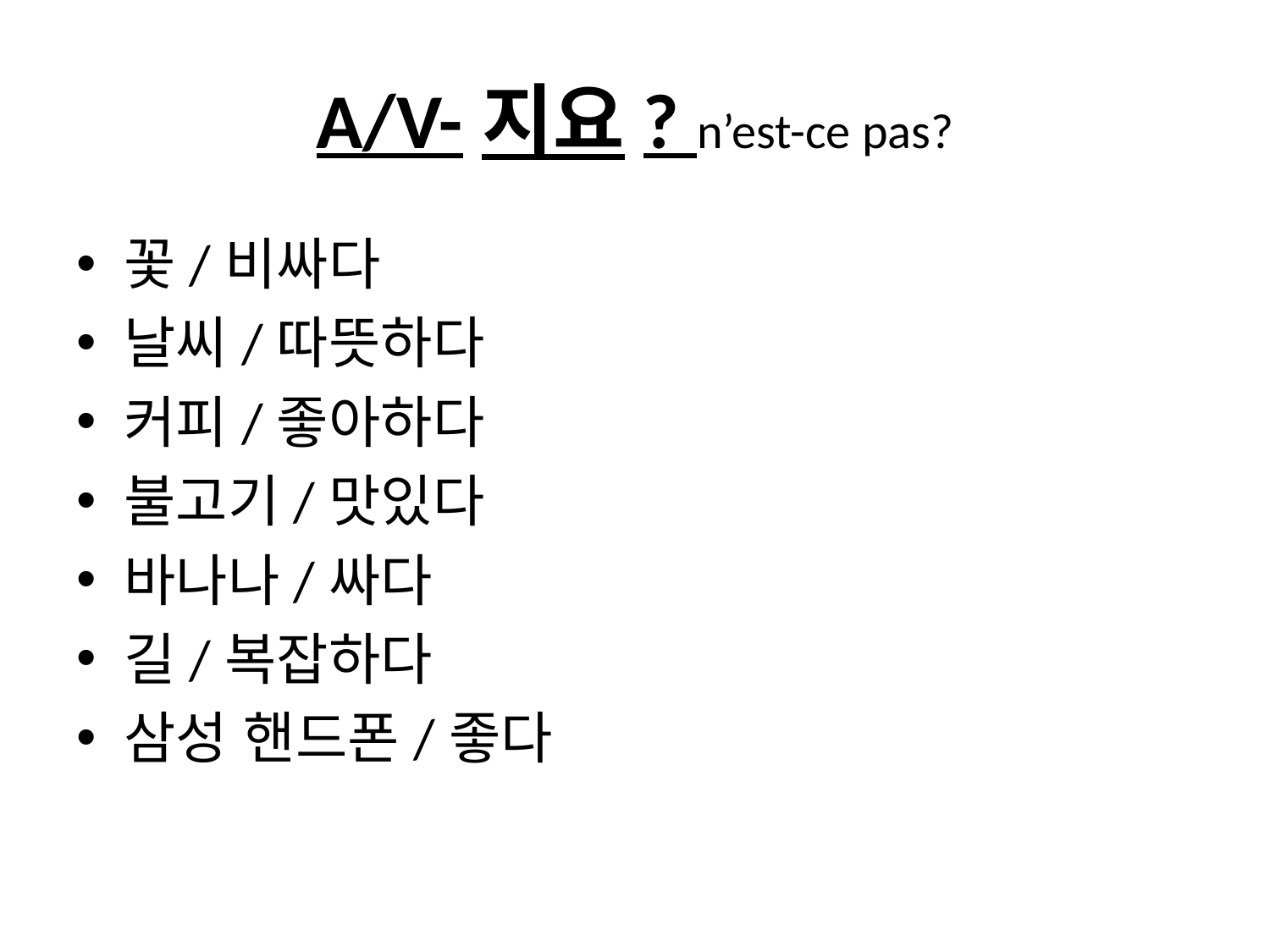

# A/V-지요? n’est-ce pas?
꽃/비싸다
날씨/따뜻하다
커피/좋아하다
불고기/맛있다
바나나/싸다
길/복잡하다
삼성 핸드폰/좋다